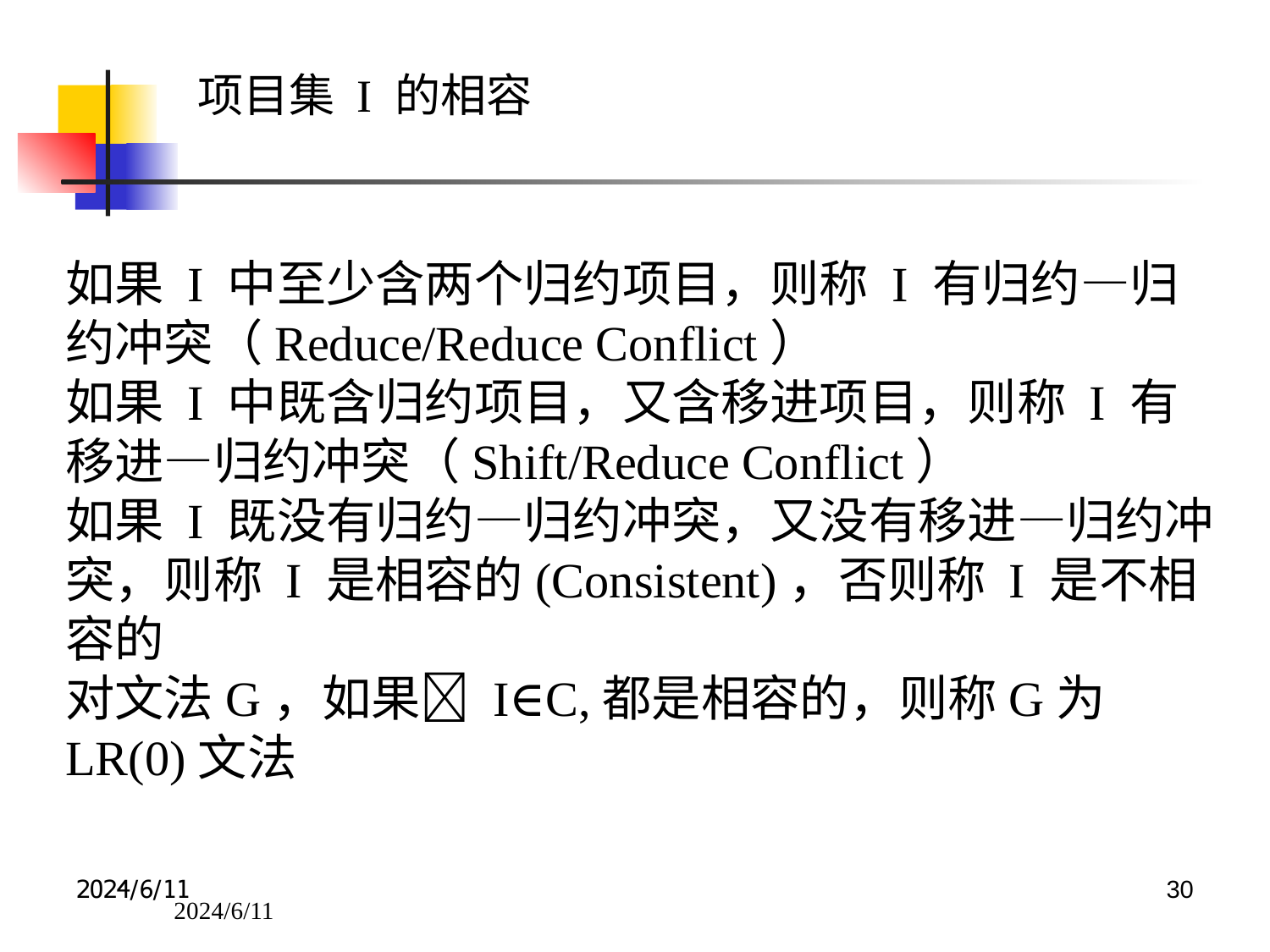

项目集 I 的相容
如果 I 中至少含两个归约项目，则称 I 有归约—归约冲突（Reduce/Reduce Conflict）
如果 I 中既含归约项目，又含移进项目，则称 I 有移进—归约冲突（Shift/Reduce Conflict）
如果 I 既没有归约—归约冲突，又没有移进—归约冲突，则称 I 是相容的(Consistent)，否则称 I 是不相容的
对文法G，如果∀ I∈C,都是相容的，则称G为LR(0)文法
2024/6/11
2024/6/11
30